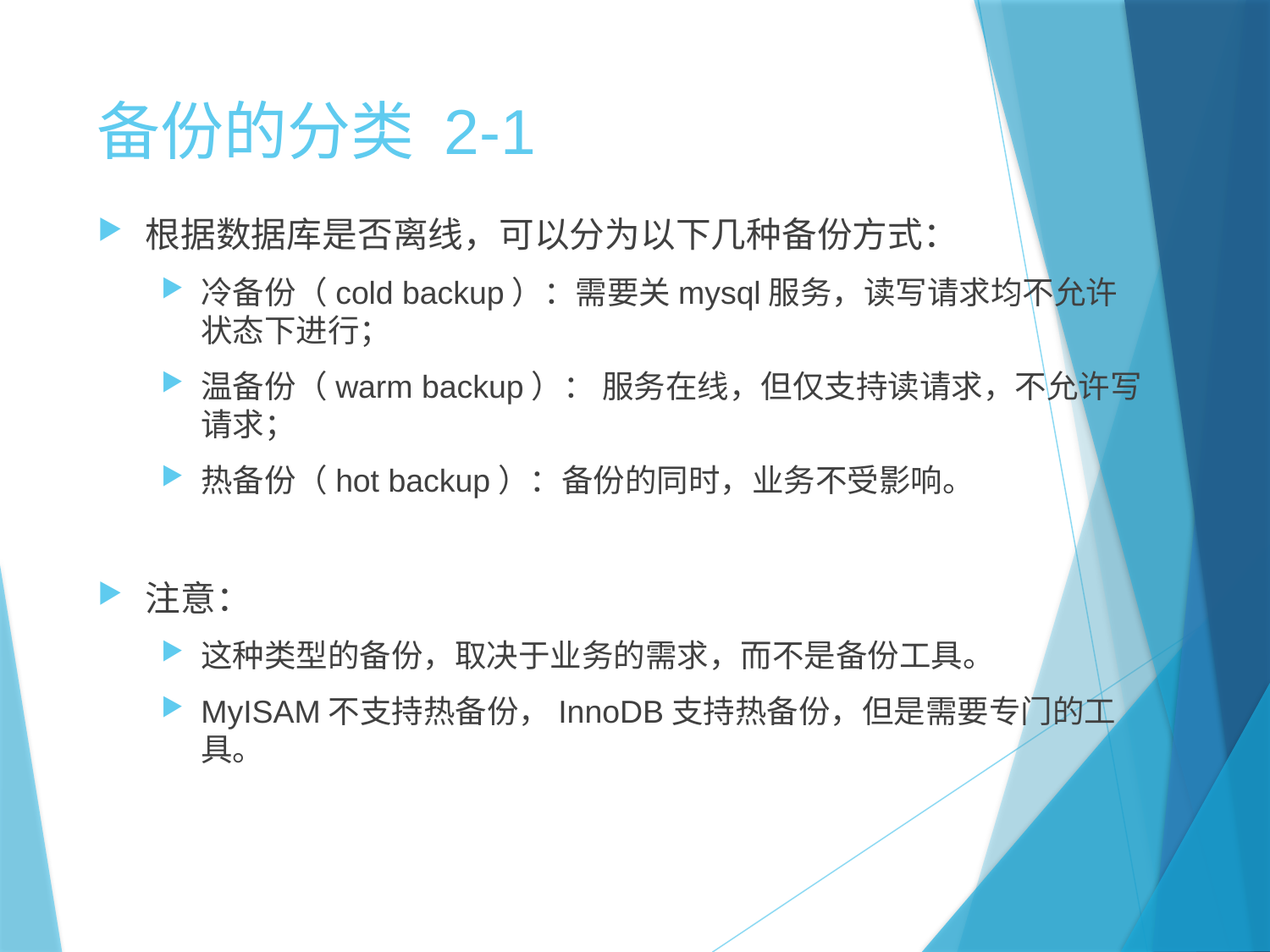

# 备份的分类 2-1
根据数据库是否离线，可以分为以下几种备份方式：
冷备份（cold backup）：需要关mysql服务，读写请求均不允许状态下进行；
温备份（warm backup）： 服务在线，但仅支持读请求，不允许写请求；
热备份（hot backup）：备份的同时，业务不受影响。

注意：
这种类型的备份，取决于业务的需求，而不是备份工具。
MyISAM不支持热备份，InnoDB支持热备份，但是需要专门的工具。